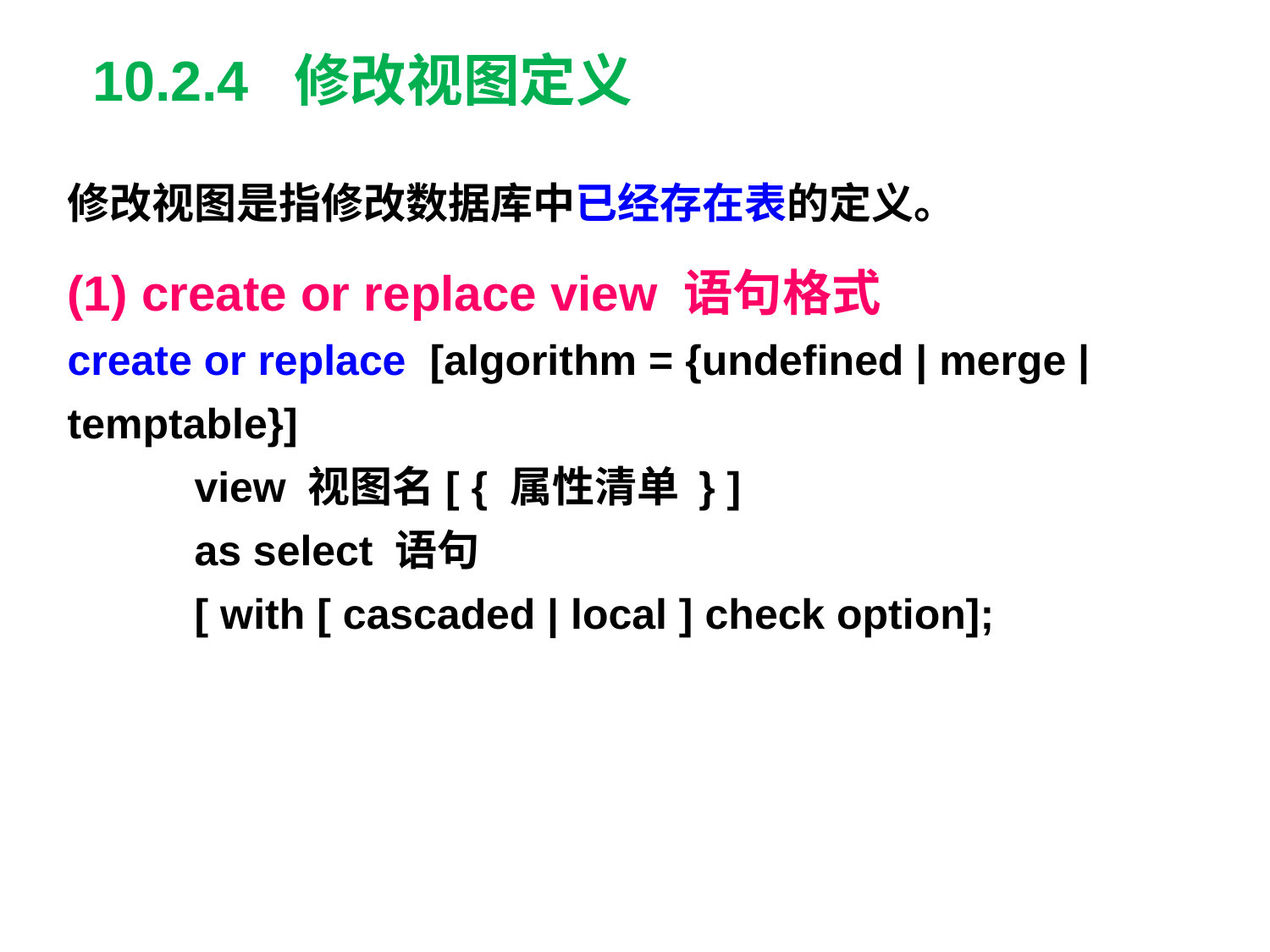

10.2.4  修改视图定义
修改视图是指修改数据库中已经存在表的定义。
(1) create or replace view 语句格式
create or replace  [algorithm = {undefined | merge | temptable}]
	view 视图名[ { 属性清单 } ]
	as select 语句
	[ with [ cascaded | local ] check option];